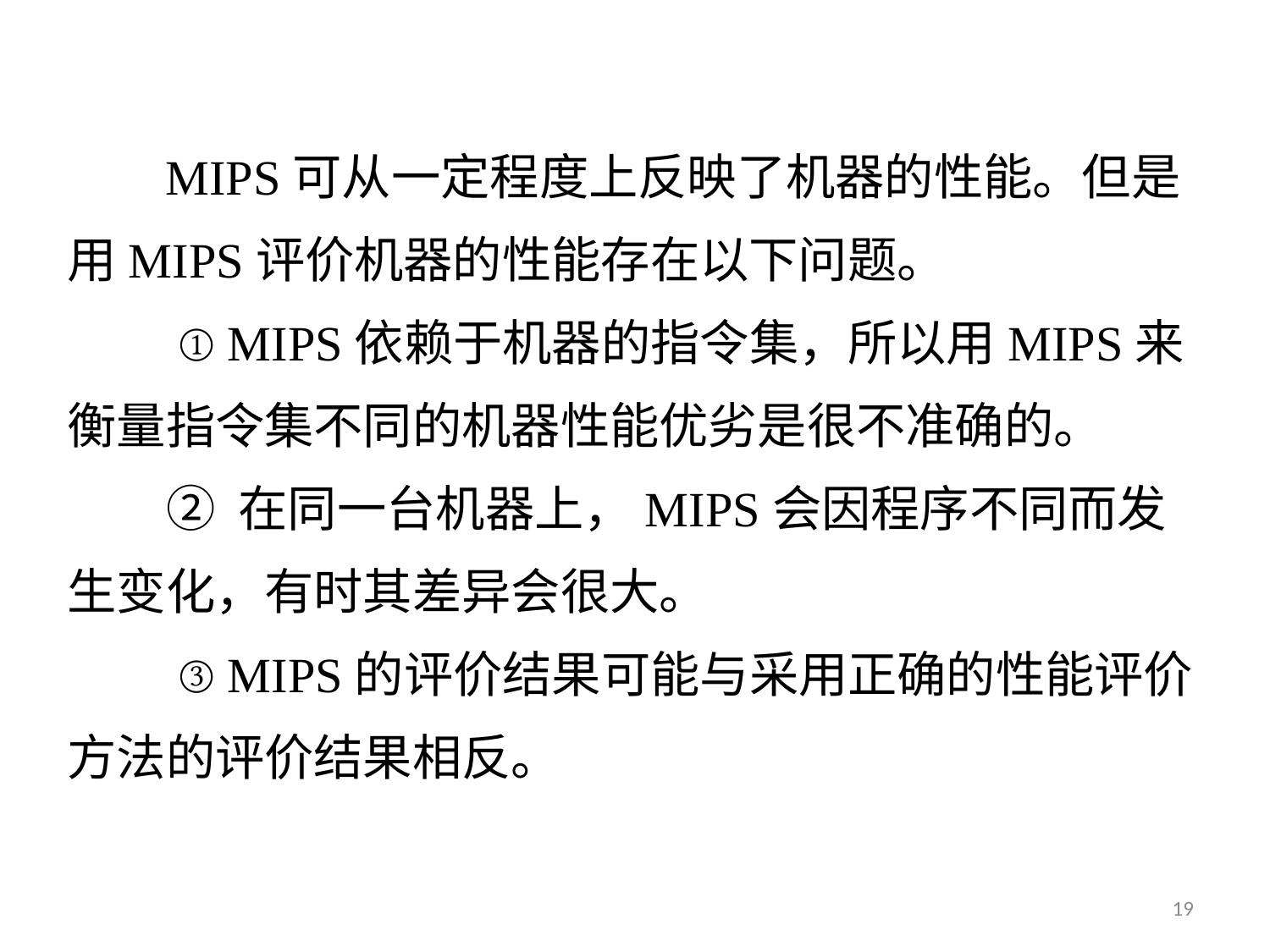

MIPS可从一定程度上反映了机器的性能。但是用MIPS评价机器的性能存在以下问题。
         ① MIPS依赖于机器的指令集，所以用MIPS来衡量指令集不同的机器性能优劣是很不准确的。
         ② 在同一台机器上，MIPS会因程序不同而发生变化，有时其差异会很大。
         ③ MIPS的评价结果可能与采用正确的性能评价方法的评价结果相反。
19